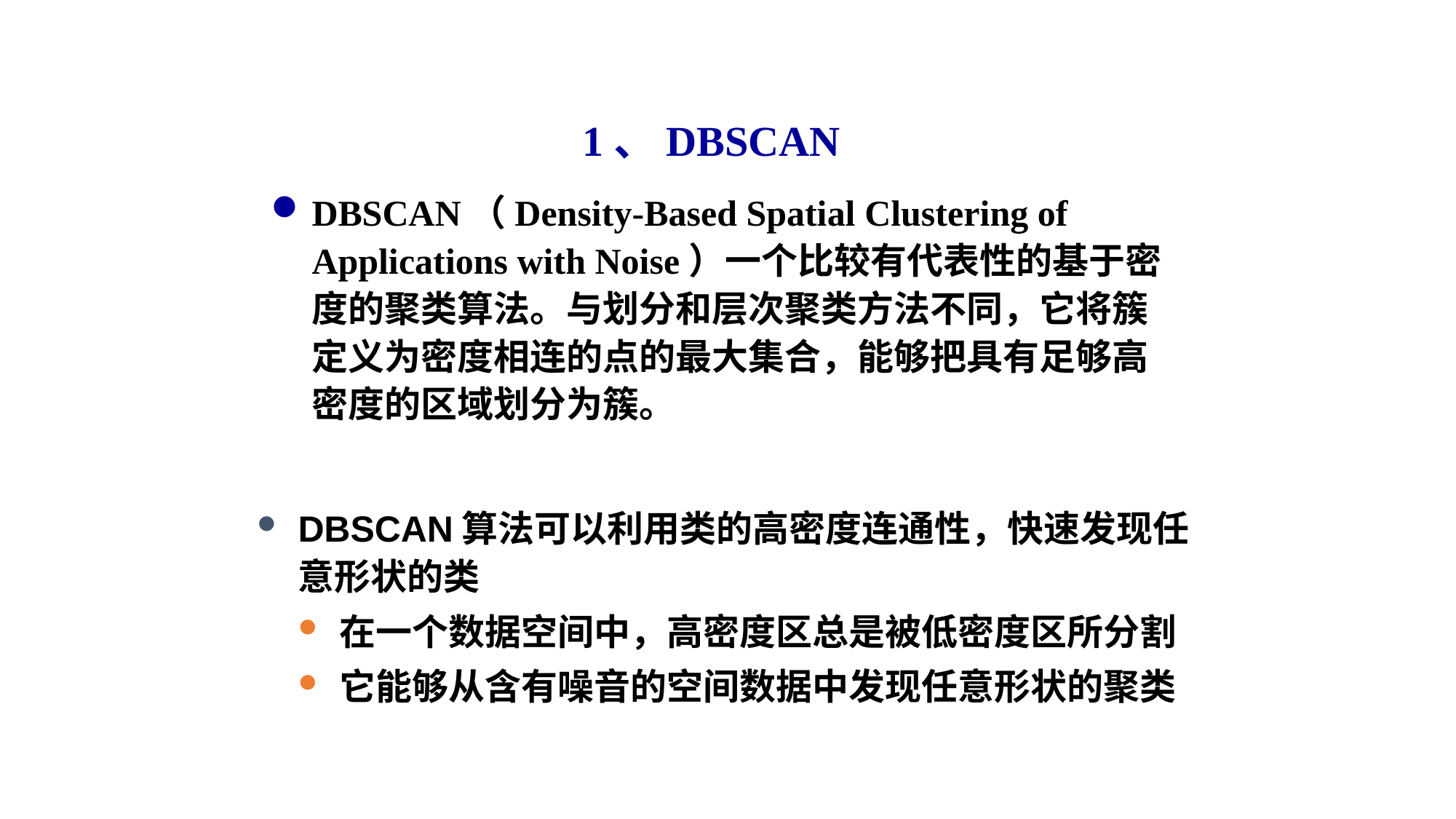

1、DBSCAN
DBSCAN（Density-Based Spatial Clustering of Applications with Noise）一个比较有代表性的基于密度的聚类算法。与划分和层次聚类方法不同，它将簇定义为密度相连的点的最大集合，能够把具有足够高密度的区域划分为簇。
DBSCAN算法可以利用类的高密度连通性，快速发现任意形状的类
在一个数据空间中，高密度区总是被低密度区所分割
它能够从含有噪音的空间数据中发现任意形状的聚类